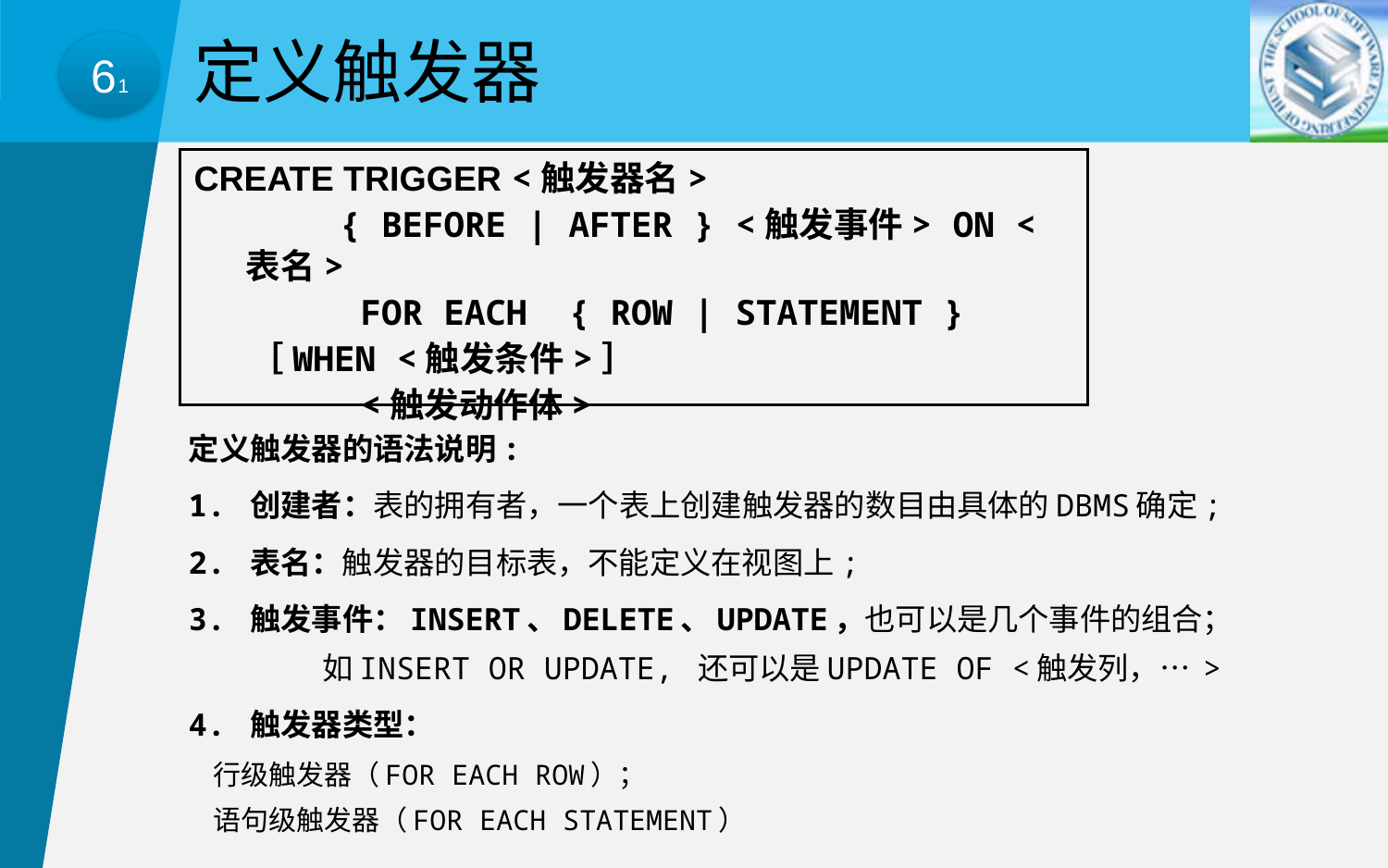

定义触发器
6.1
CREATE TRIGGER <触发器名>
       { BEFORE | AFTER } <触发事件> ON <表名>
        FOR EACH  { ROW | STATEMENT }
      ［WHEN <触发条件>］
        <触发动作体>
定义触发器的语法说明:
1. 创建者：表的拥有者，一个表上创建触发器的数目由具体的DBMS确定;
2. 表名：触发器的目标表，不能定义在视图上;
3. 触发事件：INSERT、DELETE、UPDATE，也可以是几个事件的组合；
         如INSERT OR UPDATE, 还可以是UPDATE OF <触发列，… >
4. 触发器类型：
  	行级触发器（FOR EACH ROW）；
  	语句级触发器（FOR EACH STATEMENT）